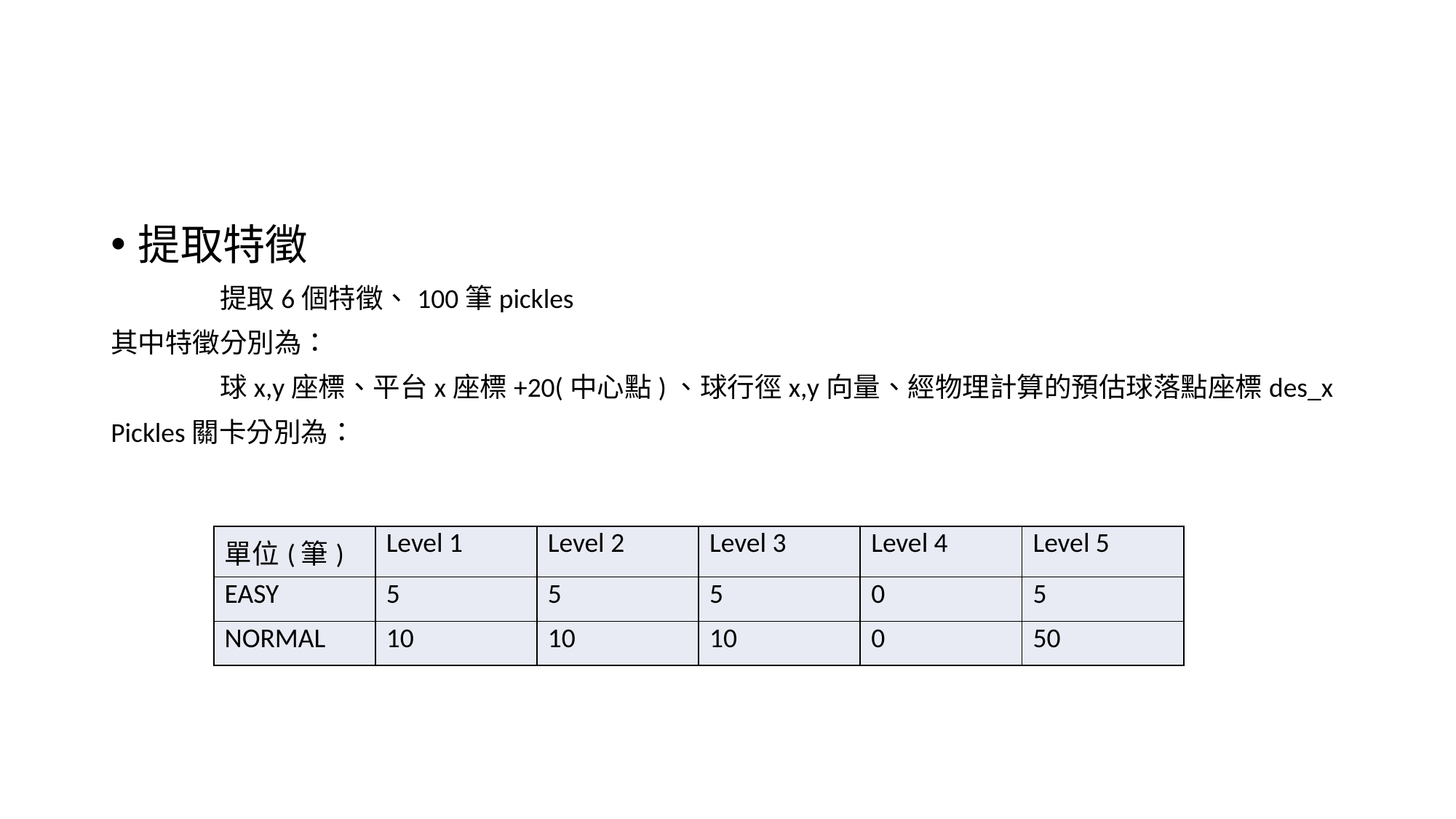

提取特徵
	提取6個特徵、100筆pickles
其中特徵分別為：
	球x,y座標、平台x座標+20(中心點)、球行徑x,y向量、經物理計算的預估球落點座標des_x
Pickles關卡分別為：

| 單位(筆) | Level 1 | Level 2 | Level 3 | Level 4 | Level 5 |
| --- | --- | --- | --- | --- | --- |
| EASY | 5 | 5 | 5 | 0 | 5 |
| NORMAL | 10 | 10 | 10 | 0 | 50 |